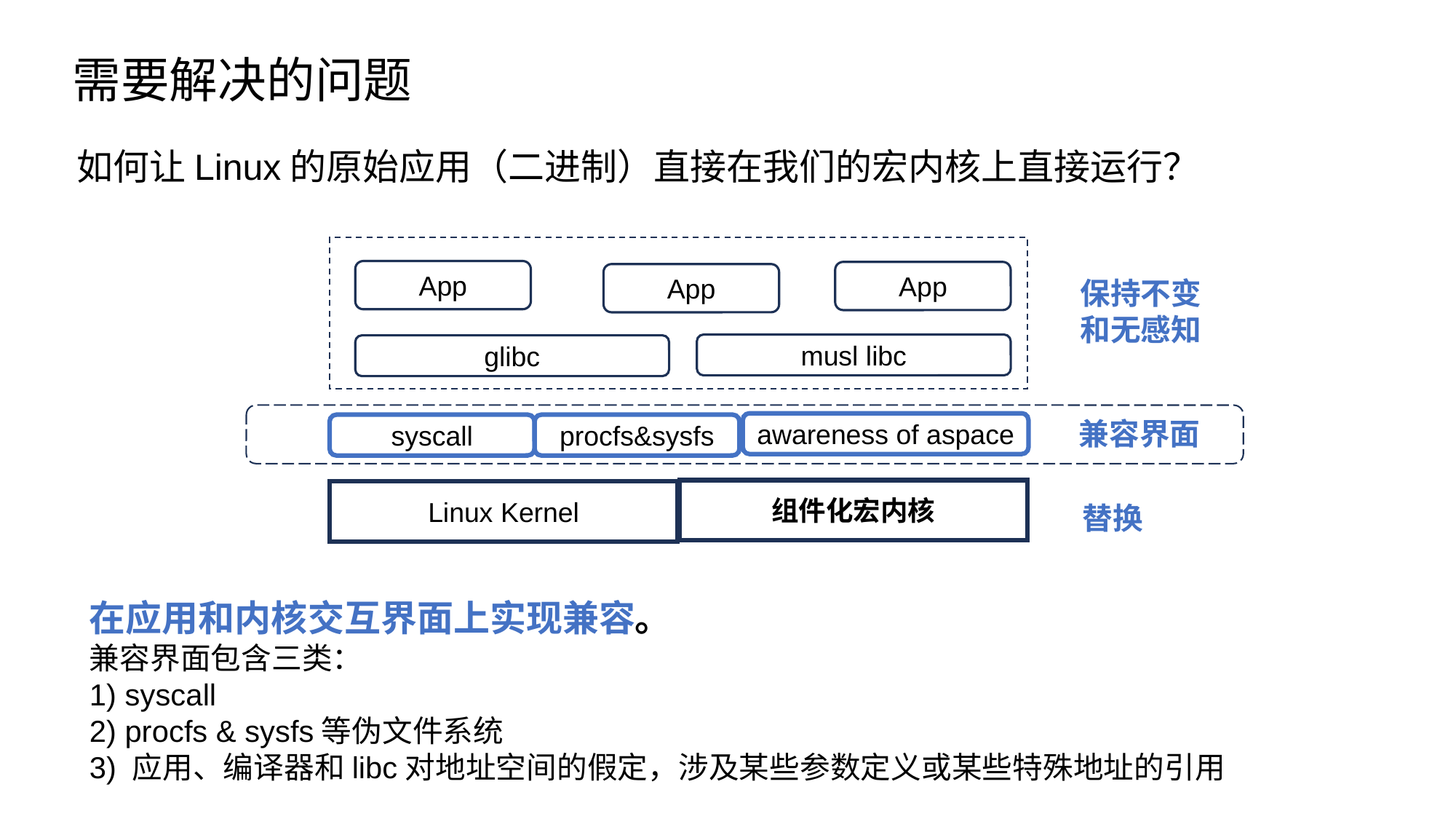

需要解决的问题
如何让Linux的原始应用（二进制）直接在我们的宏内核上直接运行？

App
App
App
保持不变
和无感知
musl libc
glibc

兼容界面
awareness of aspace
procfs&sysfs
syscall
组件化宏内核
Linux Kernel
替换
在应用和内核交互界面上实现兼容。
兼容界面包含三类：
1) syscall
2) procfs & sysfs等伪文件系统
3) 应用、编译器和libc对地址空间的假定，涉及某些参数定义或某些特殊地址的引用